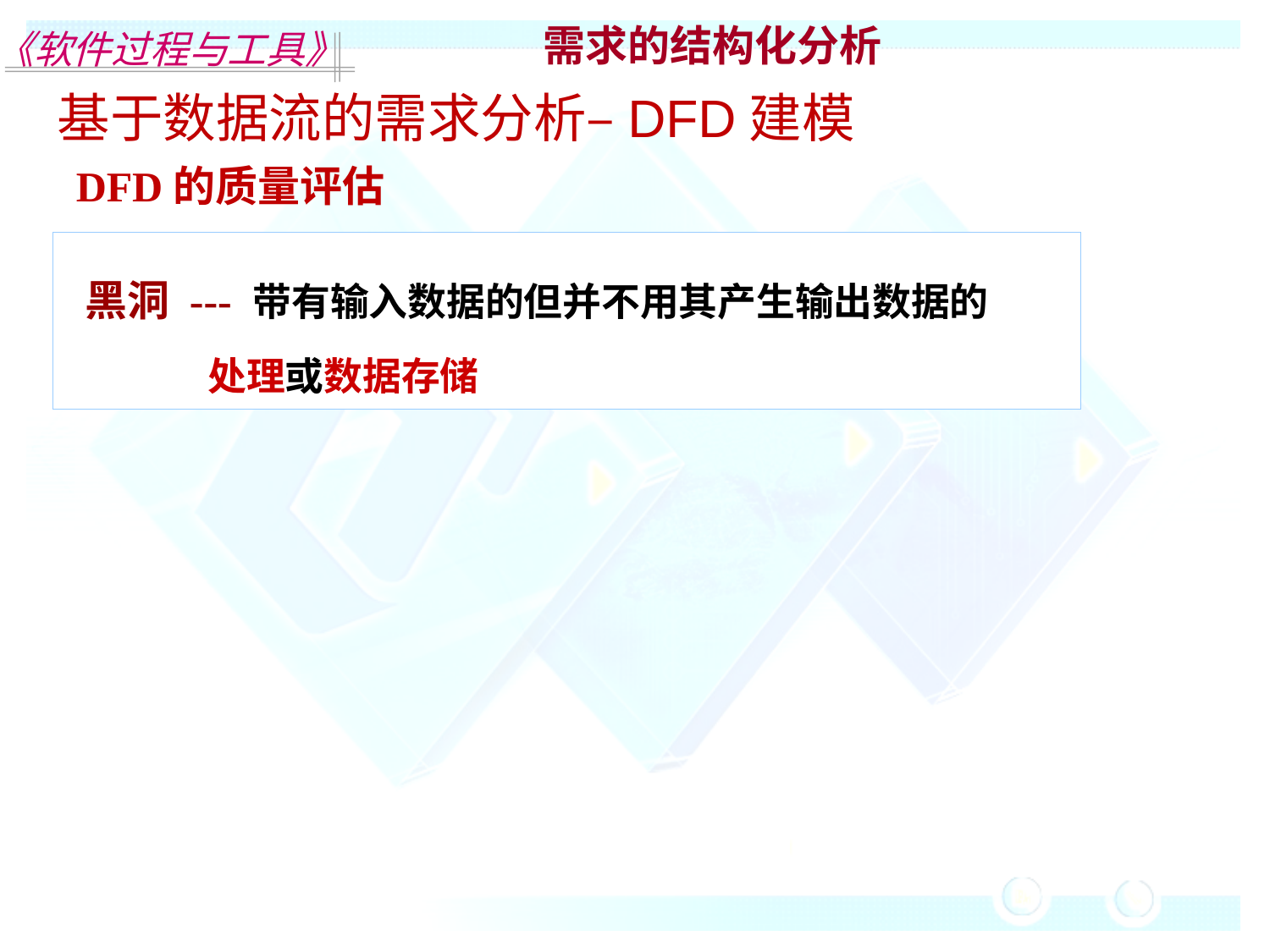

需求的结构化分析
基于数据流的需求分析–DFD建模
DFD的质量评估
 黑洞 --- 带有输入数据的但并不用其产生输出数据的
                处理或数据存储